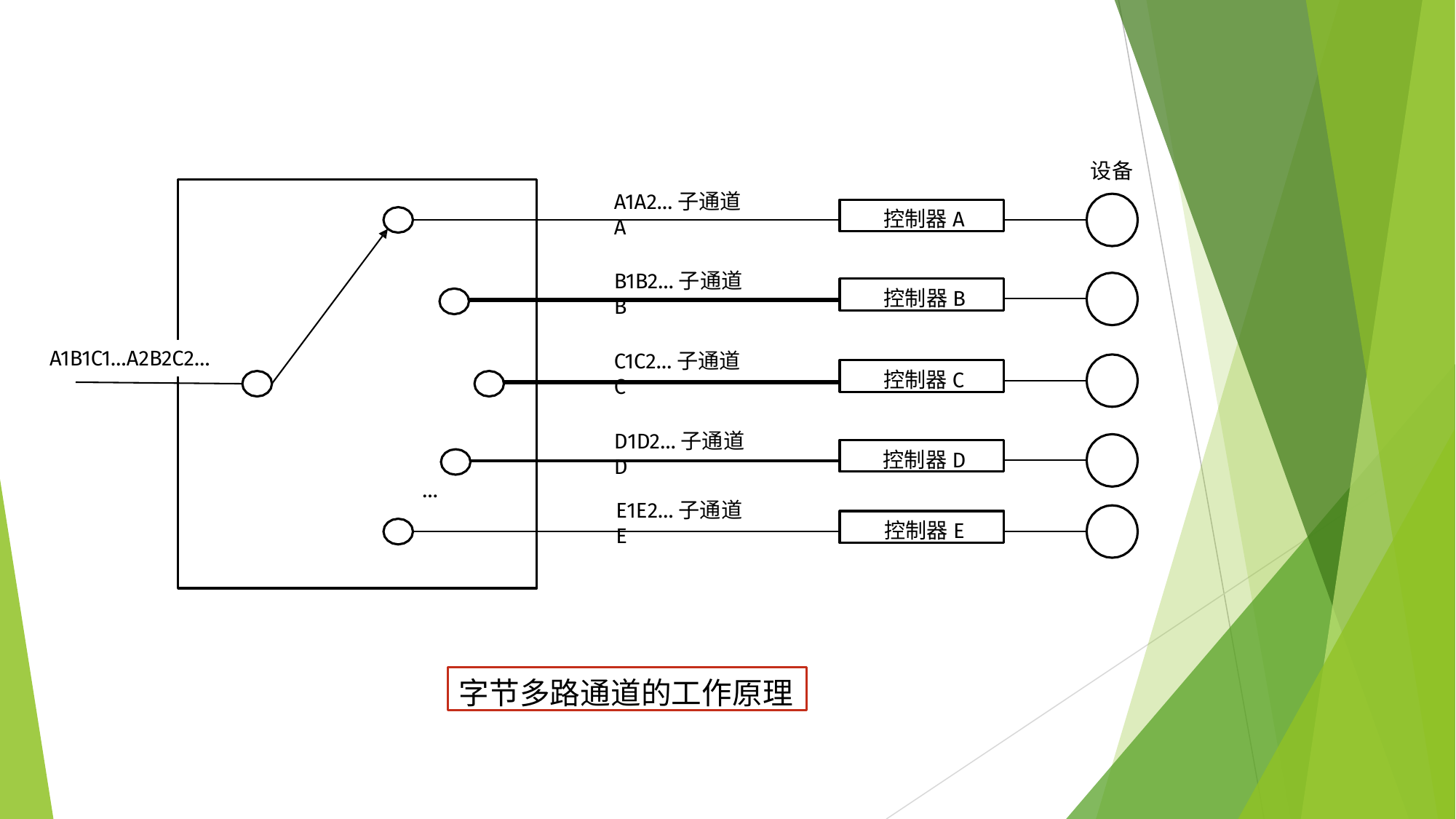

设备

A1A2…子通道A

控制器A

B1B2…子通道B

控制器B
A1B1C1…A2B2C2…
C1C2…子通道C

控制器C
D1D2…子通道D

控制器D
…
E1E2…子通道E
控制器E
字节多路通道的工作原理